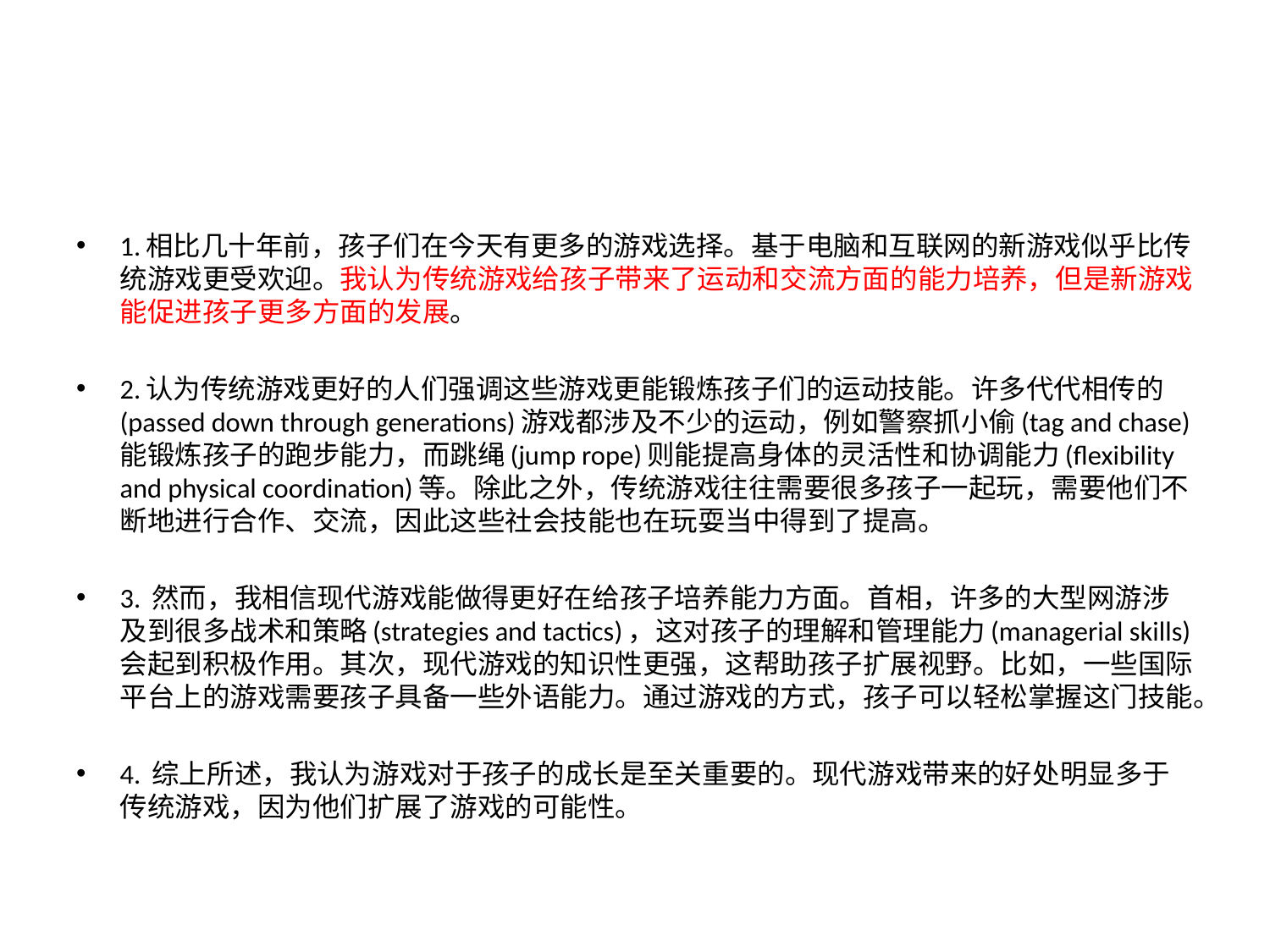

#
1.相比几十年前，孩子们在今天有更多的游戏选择。基于电脑和互联网的新游戏似乎比传统游戏更受欢迎。我认为传统游戏给孩子带来了运动和交流方面的能力培养，但是新游戏能促进孩子更多方面的发展。

2.认为传统游戏更好的人们强调这些游戏更能锻炼孩子们的运动技能。许多代代相传的(passed down through generations)游戏都涉及不少的运动，例如警察抓小偷(tag and chase)能锻炼孩子的跑步能力，而跳绳(jump rope)则能提高身体的灵活性和协调能力(flexibility and physical coordination)等。除此之外，传统游戏往往需要很多孩子一起玩，需要他们不断地进行合作、交流，因此这些社会技能也在玩耍当中得到了提高。

3. 然而，我相信现代游戏能做得更好在给孩子培养能力方面。首相，许多的大型网游涉及到很多战术和策略(strategies and tactics)，这对孩子的理解和管理能力(managerial skills)会起到积极作用。其次，现代游戏的知识性更强，这帮助孩子扩展视野。比如，一些国际平台上的游戏需要孩子具备一些外语能力。通过游戏的方式，孩子可以轻松掌握这门技能。

4. 综上所述，我认为游戏对于孩子的成长是至关重要的。现代游戏带来的好处明显多于传统游戏，因为他们扩展了游戏的可能性。